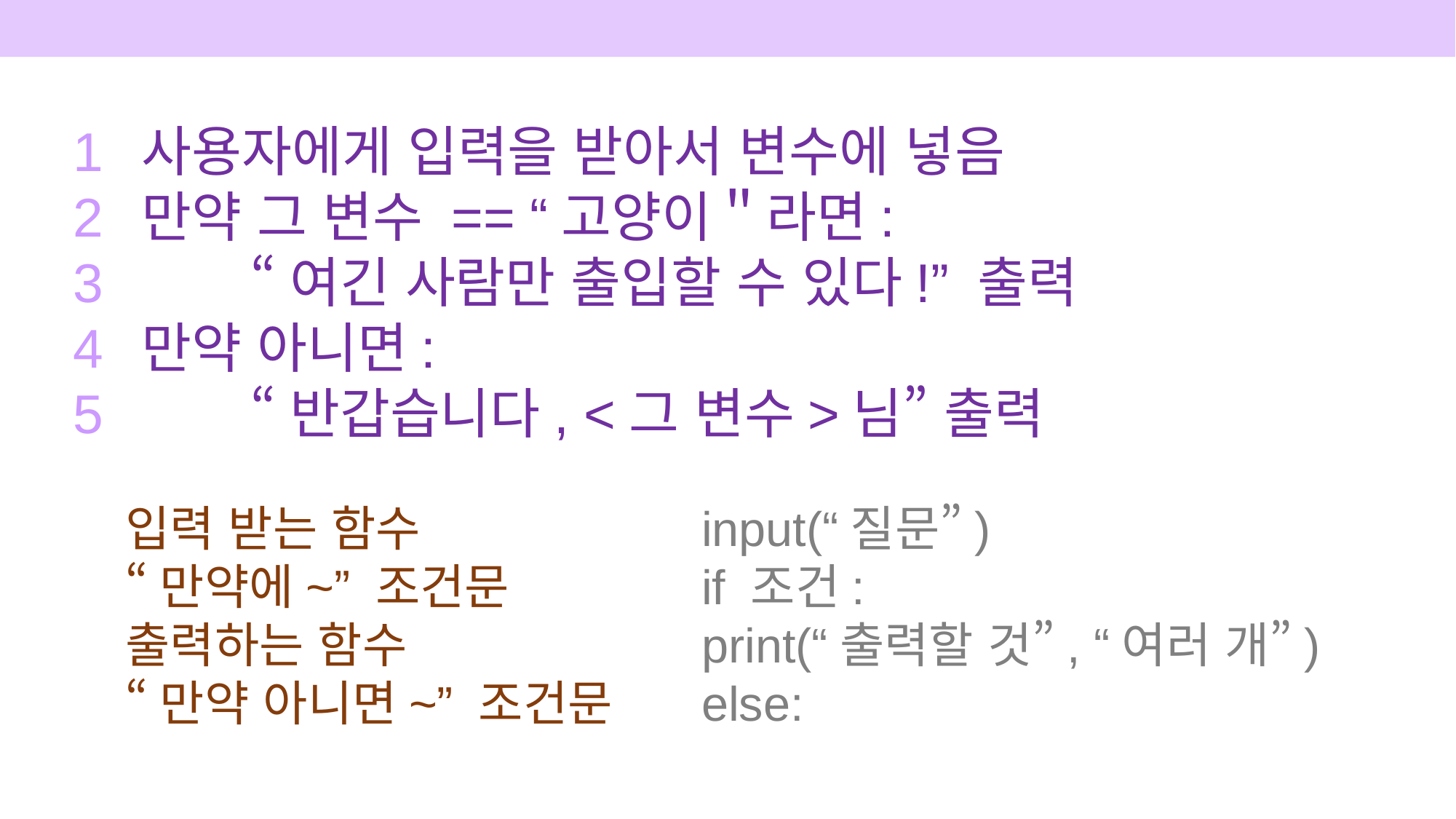

1
2
3
4
5
사용자에게 입력을 받아서 변수에 넣음
만약 그 변수 == “고양이＂라면:
	“여긴 사람만 출입할 수 있다!” 출력
만약 아니면:
	“반갑습니다, <그 변수>님” 출력
입력 받는 함수
“만약에~” 조건문
출력하는 함수
“만약 아니면~” 조건문
input(“질문”)
if 조건:
print(“출력할 것”, “여러 개”)
else: